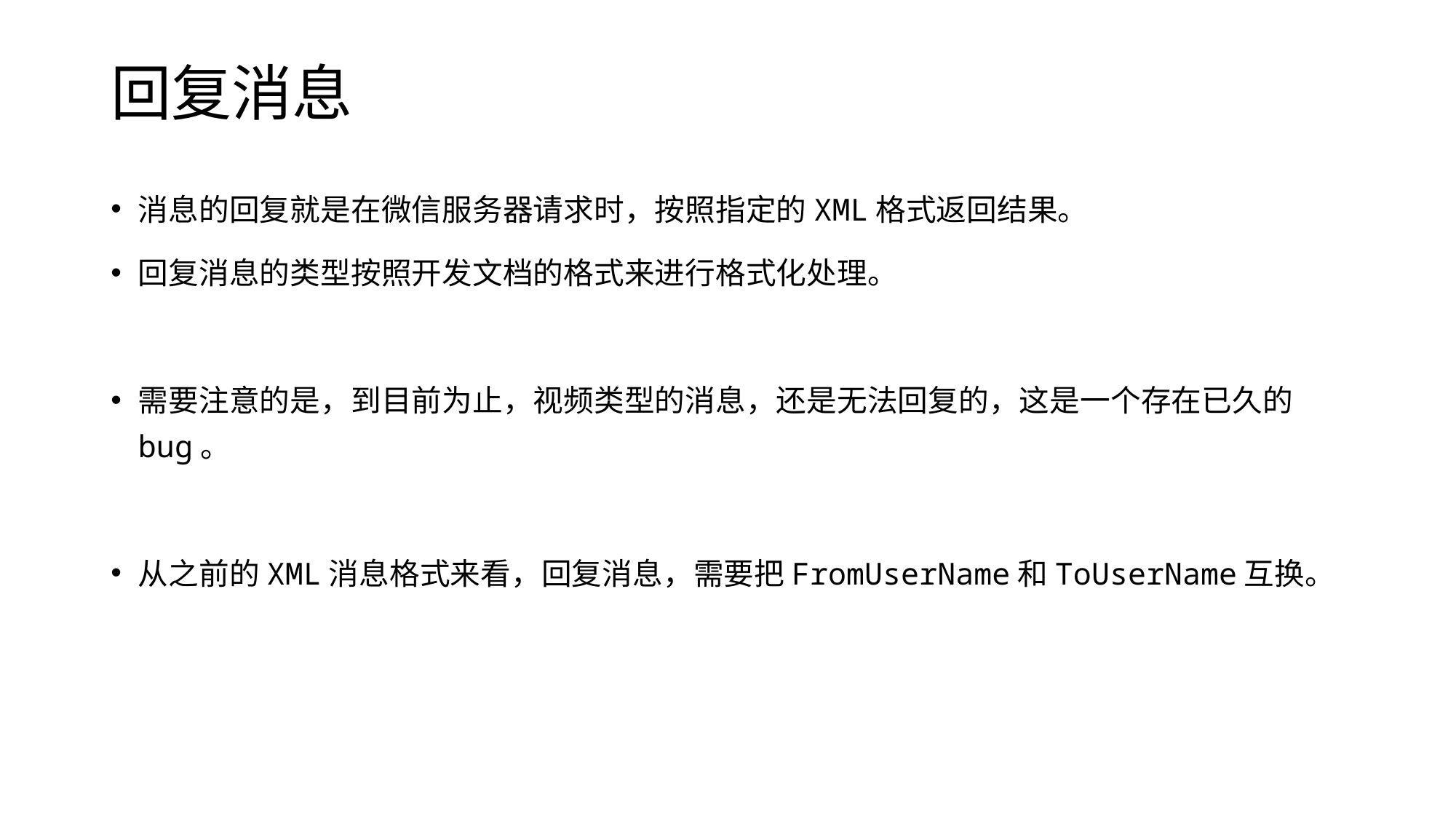

# 回复消息
消息的回复就是在微信服务器请求时，按照指定的XML格式返回结果。
回复消息的类型按照开发文档的格式来进行格式化处理。

需要注意的是，到目前为止，视频类型的消息，还是无法回复的，这是一个存在已久的bug。

从之前的XML消息格式来看，回复消息，需要把FromUserName和ToUserName互换。